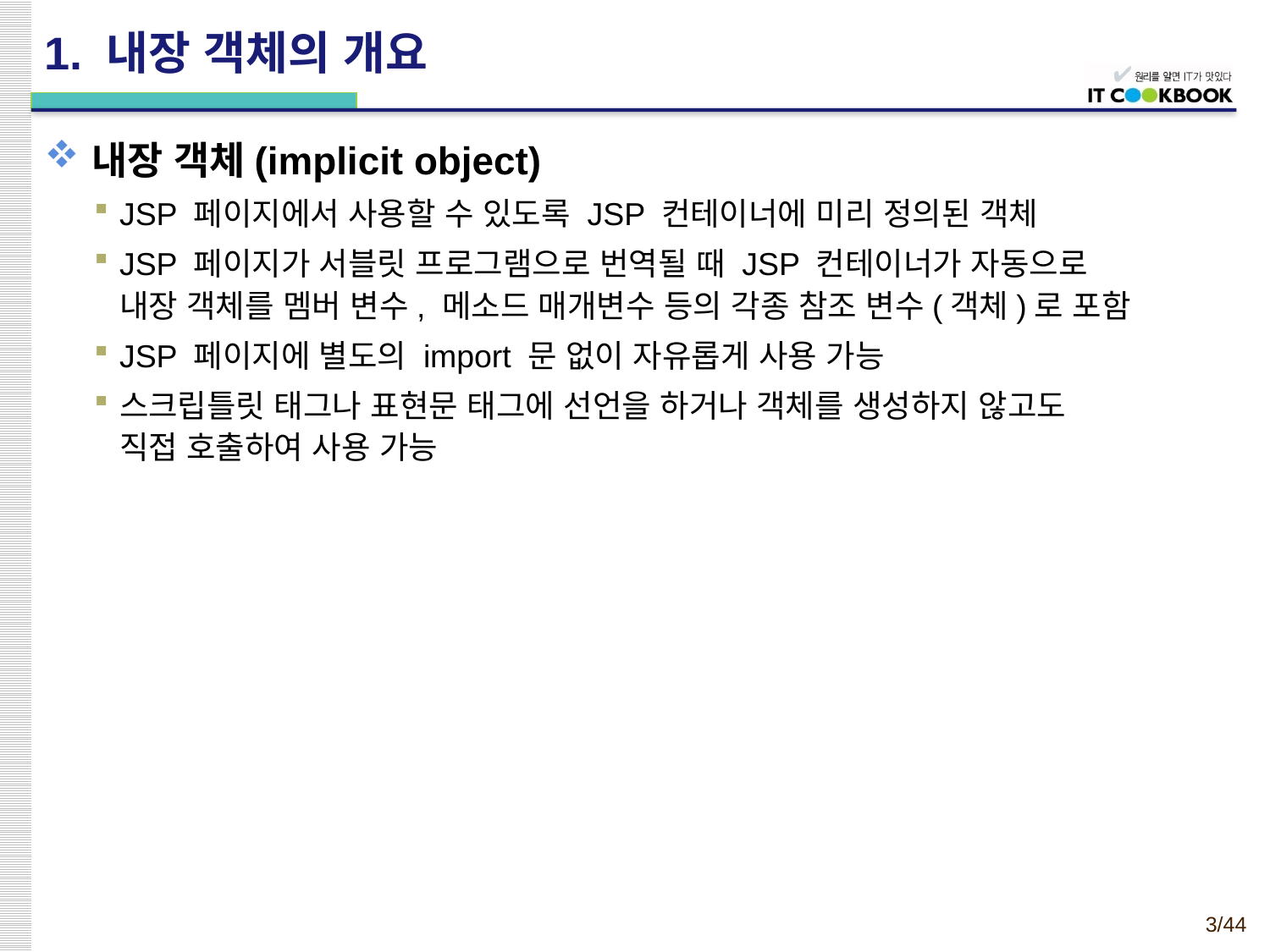

# 1. 내장 객체의 개요
내장 객체(implicit object)
JSP 페이지에서 사용할 수 있도록 JSP 컨테이너에 미리 정의된 객체
JSP 페이지가 서블릿 프로그램으로 번역될 때 JSP 컨테이너가 자동으로
내장 객체를 멤버 변수, 메소드 매개변수 등의 각종 참조 변수(객체)로 포함
JSP 페이지에 별도의 import 문 없이 자유롭게 사용 가능
스크립틀릿 태그나 표현문 태그에 선언을 하거나 객체를 생성하지 않고도
직접 호출하여 사용 가능